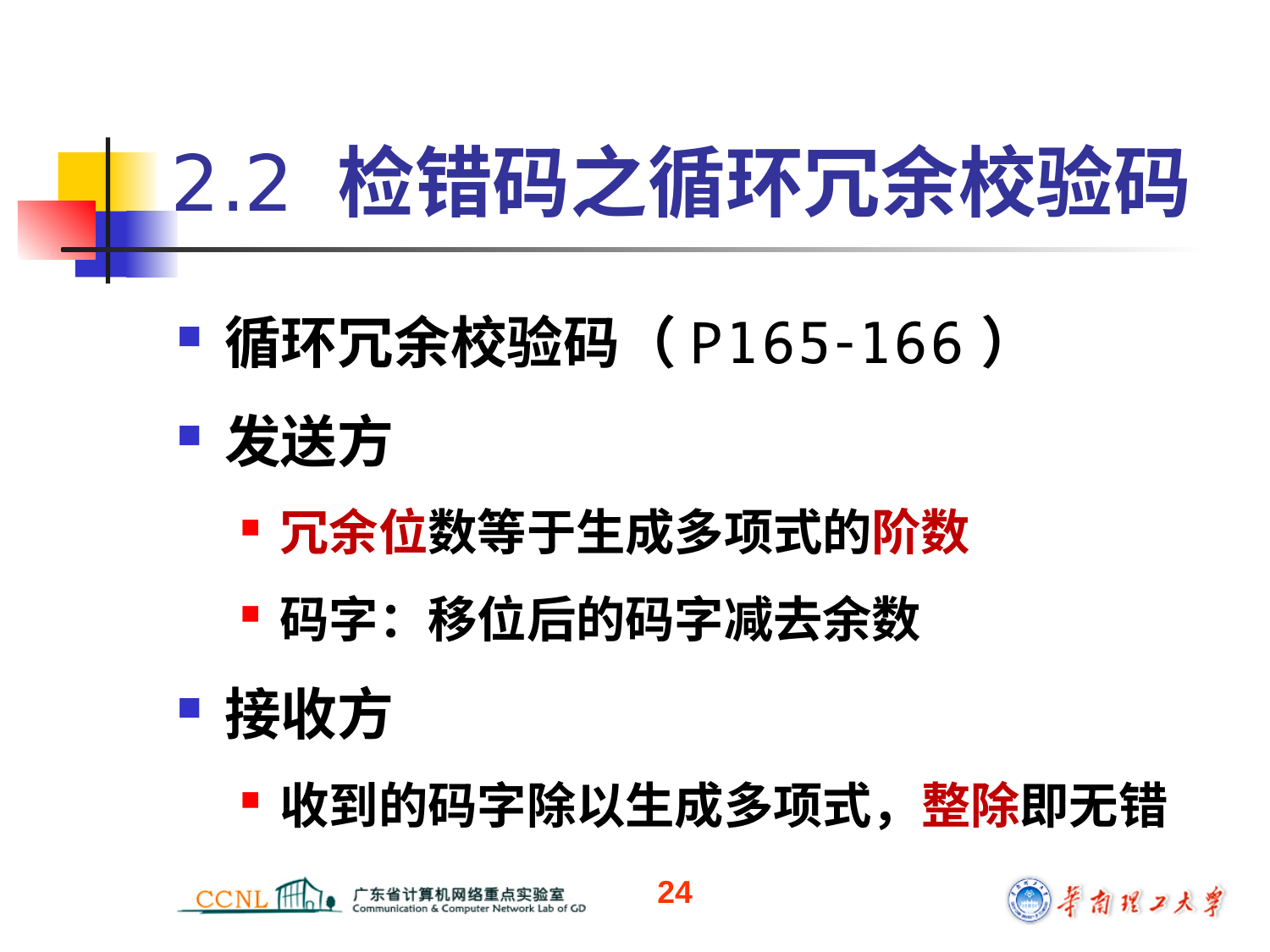

# 2.2 检错码之循环冗余校验码
循环冗余校验码（P165-166）
发送方
冗余位数等于生成多项式的阶数
码字：移位后的码字减去余数
接收方
收到的码字除以生成多项式，整除即无错